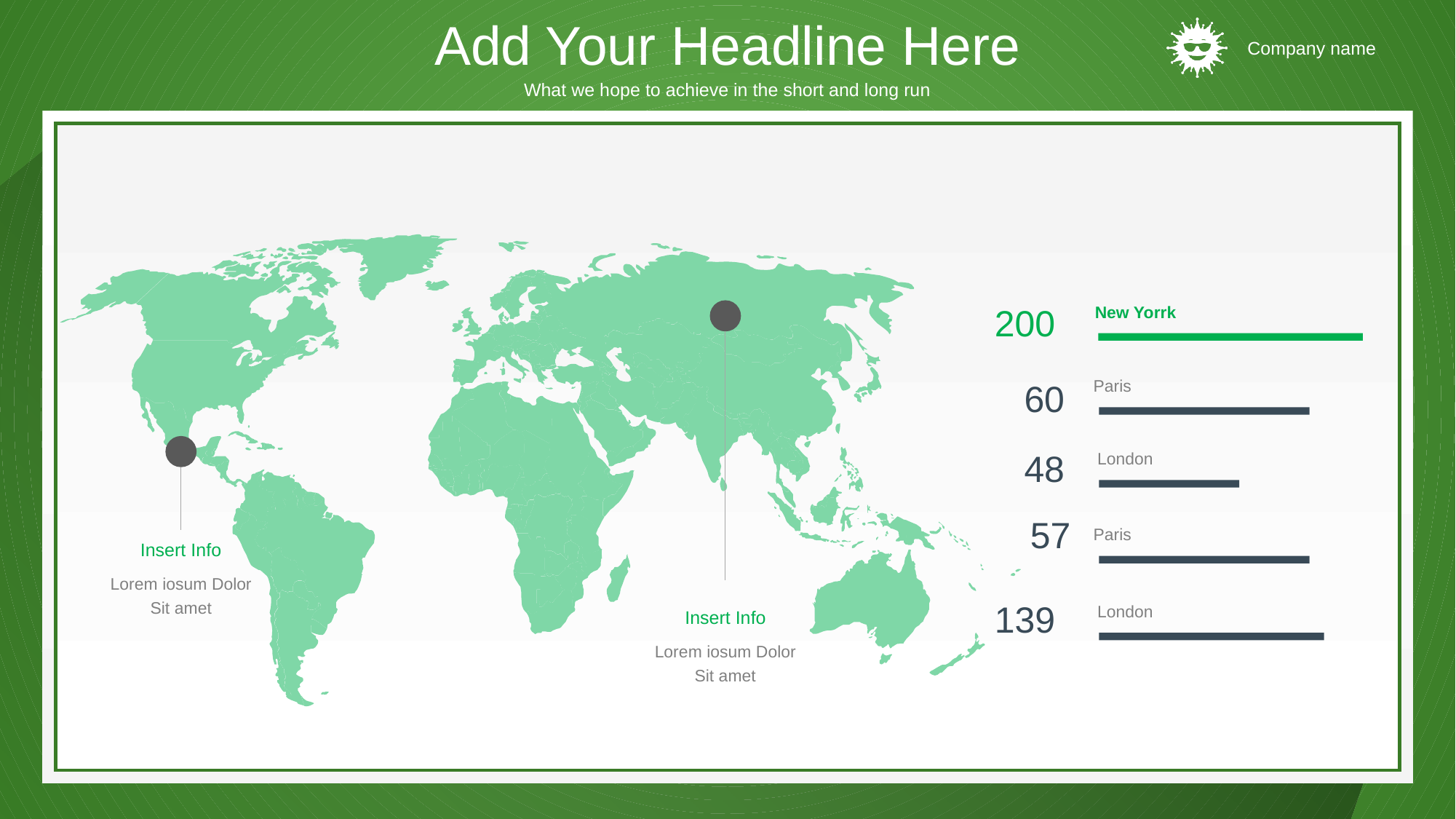

Add Your Headline Here
What we hope to achieve in the short and long run

文字

200
New Yorrk

Paris

60
48
London

57
Paris

139
London

Insert Info
Lorem iosum Dolor
Sit amet
边框

Insert Info
Lorem iosum Dolor
Sit amet